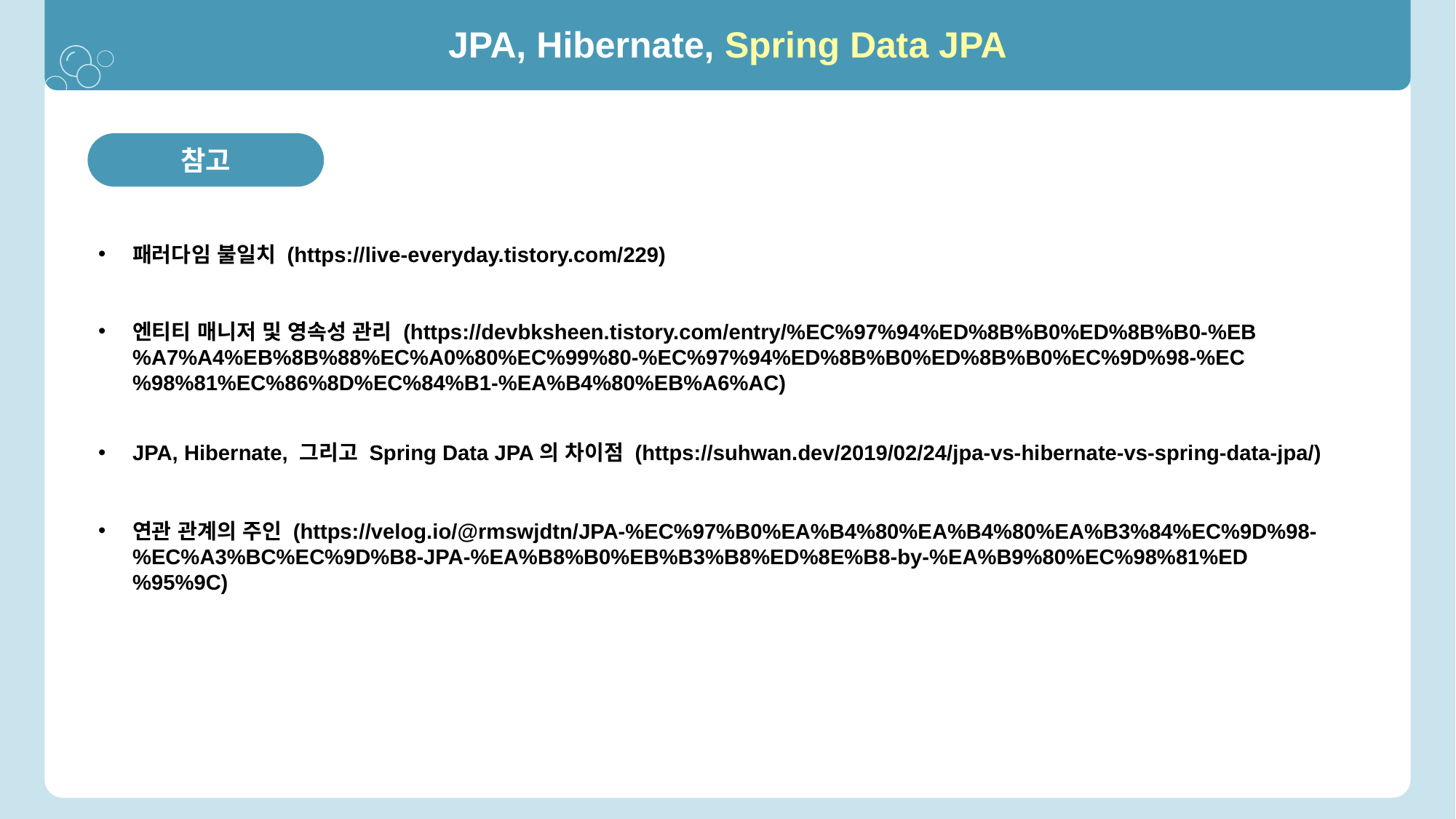

JPA, Hibernate, Spring Data JPA

참고
패러다임 불일치 (https://live-everyday.tistory.com/229)
엔티티 매니저 및 영속성 관리 (https://devbksheen.tistory.com/entry/%EC%97%94%ED%8B%B0%ED%8B%B0-%EB%A7%A4%EB%8B%88%EC%A0%80%EC%99%80-%EC%97%94%ED%8B%B0%ED%8B%B0%EC%9D%98-%EC%98%81%EC%86%8D%EC%84%B1-%EA%B4%80%EB%A6%AC)
JPA, Hibernate, 그리고 Spring Data JPA의 차이점 (https://suhwan.dev/2019/02/24/jpa-vs-hibernate-vs-spring-data-jpa/)
연관 관계의 주인 (https://velog.io/@rmswjdtn/JPA-%EC%97%B0%EA%B4%80%EA%B4%80%EA%B3%84%EC%9D%98-%EC%A3%BC%EC%9D%B8-JPA-%EA%B8%B0%EB%B3%B8%ED%8E%B8-by-%EA%B9%80%EC%98%81%ED%95%9C)